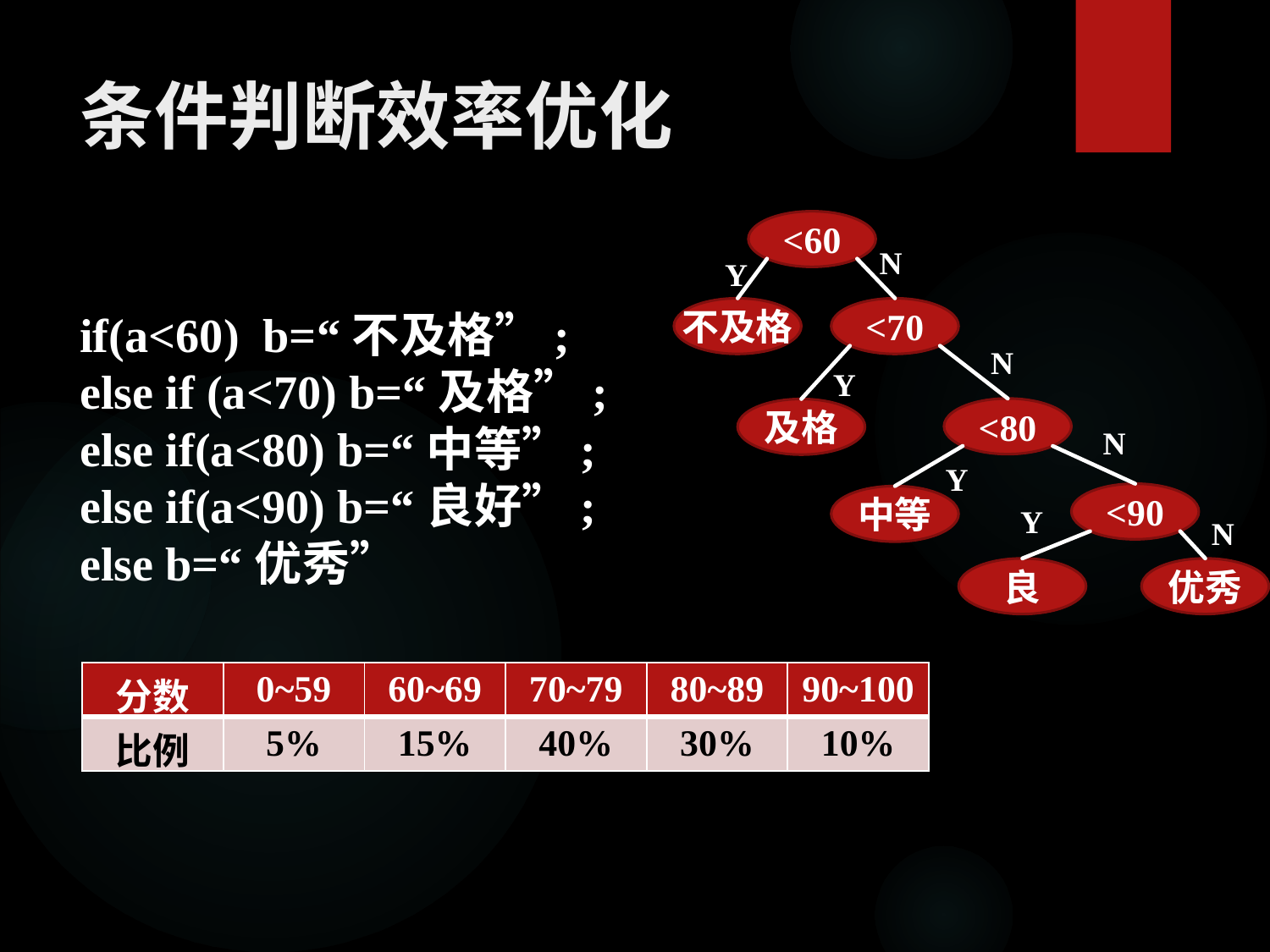

# 条件判断效率优化
<60
N
Y
不及格
<70
if(a<60)  b=“不及格”;
else if (a<70) b=“及格”;
else if(a<80) b=“中等”;
else if(a<90) b=“良好”;
else b=“优秀”
N
Y
<80
及格
N
Y
<90
中等
Y
N
良
优秀
| 分数 | 0~59 | 60~69 | 70~79 | 80~89 | 90~100 |
| --- | --- | --- | --- | --- | --- |
| 比例 | 5% | 15% | 40% | 30% | 10% |